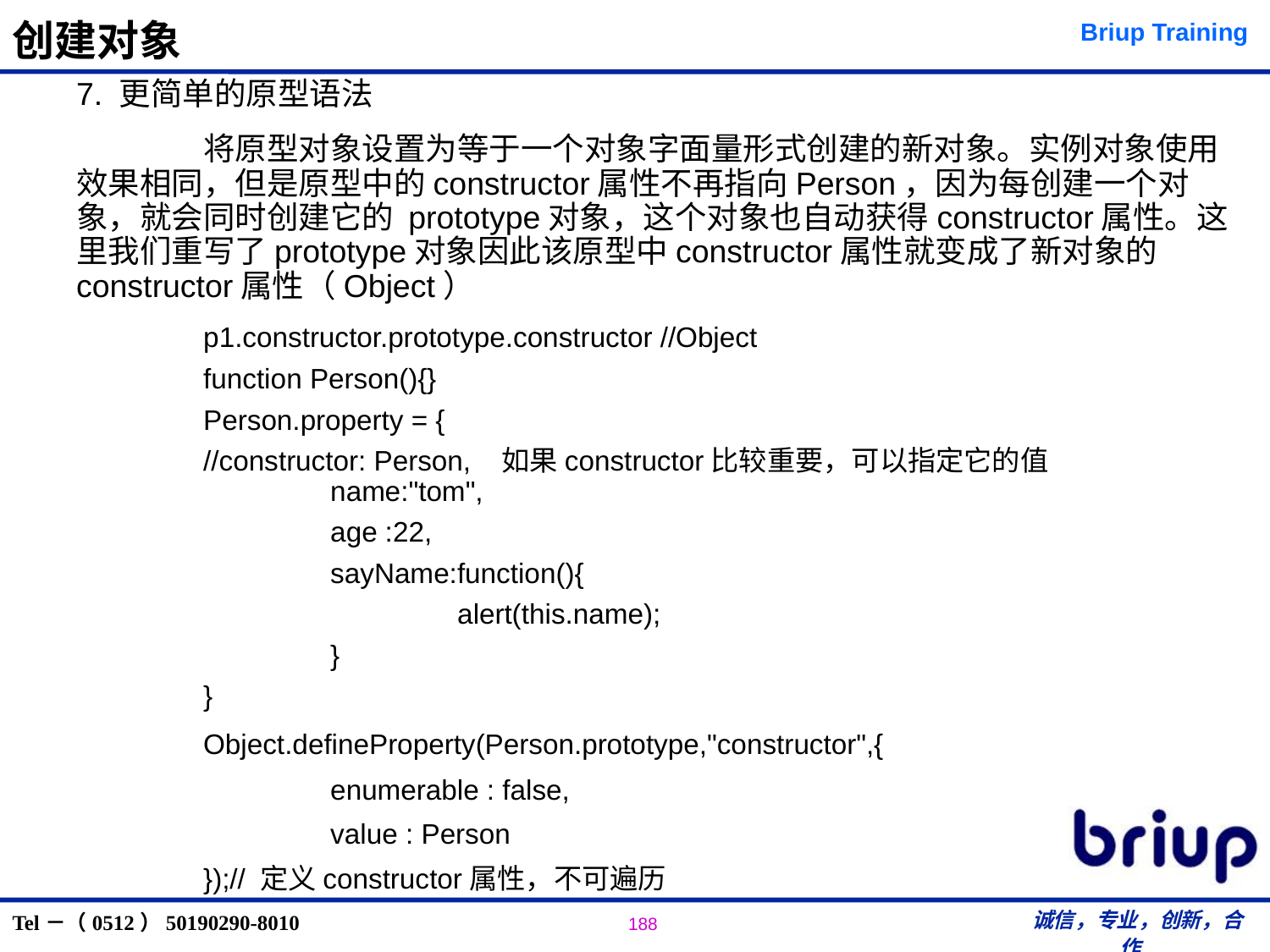

# 创建对象
7. 更简单的原型语法
	将原型对象设置为等于一个对象字面量形式创建的新对象。实例对象使用效果相同，但是原型中的constructor属性不再指向Person，因为每创建一个对象，就会同时创建它的 prototype对象，这个对象也自动获得constructor属性。这里我们重写了prototype对象因此该原型中constructor属性就变成了新对象的constructor属性（Object）
	p1.constructor.prototype.constructor //Object
	function Person(){}
	Person.property = {
	//constructor: Person,   如果constructor比较重要，可以指定它的值				name:"tom",
		age :22,
		sayName:function(){
			alert(this.name);
		}
	}
	Object.defineProperty(Person.prototype,"constructor",{
		enumerable : false,
		value : Person
	});// 定义constructor属性，不可遍历